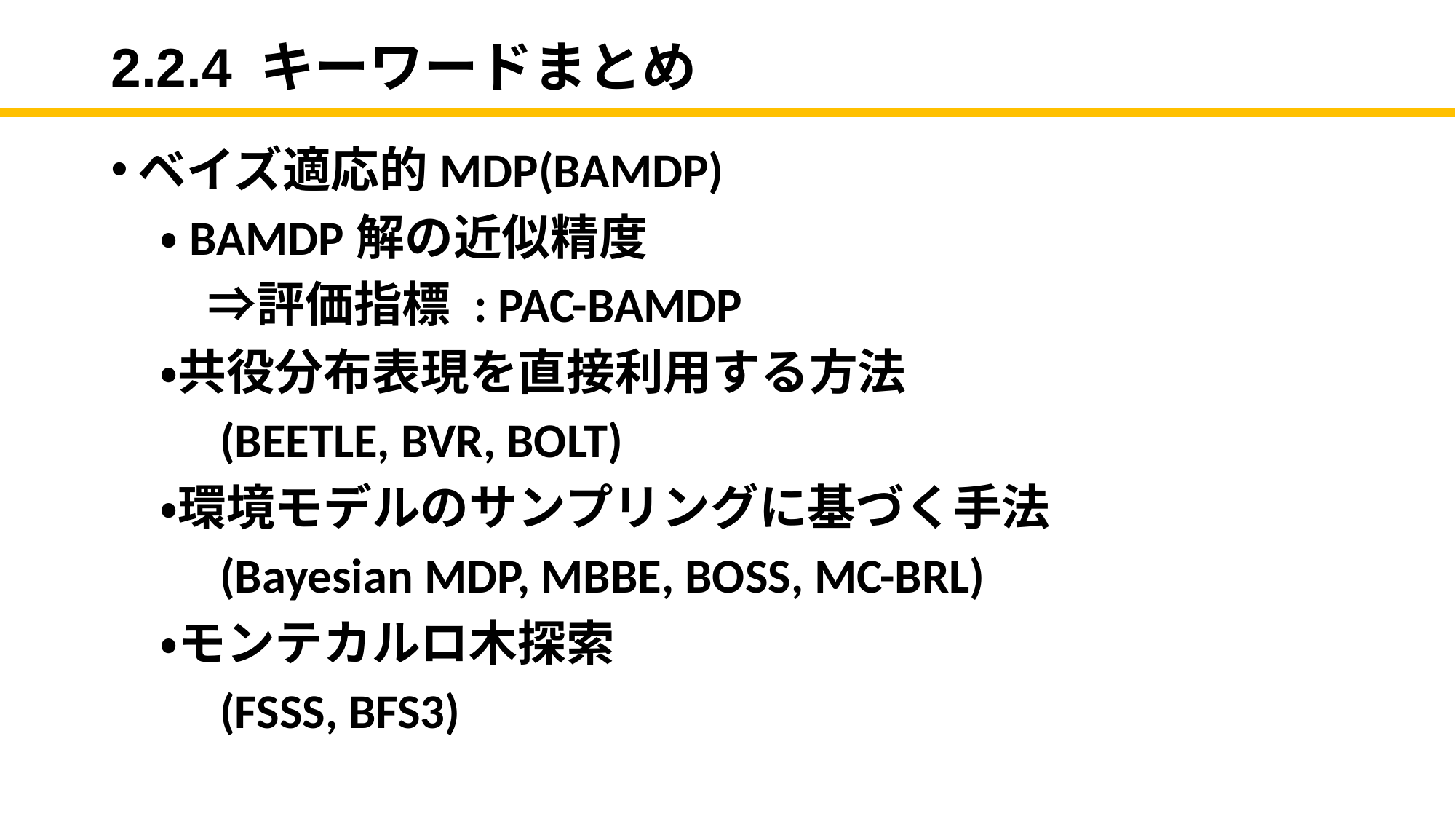

# 2.2.4 キーワードまとめ
ベイズ適応的MDP(BAMDP)
　・BAMDP解の近似精度
　　⇒評価指標 : PAC-BAMDP
　・共役分布表現を直接利用する方法
　　(BEETLE, BVR, BOLT)
　・環境モデルのサンプリングに基づく手法
　　(Bayesian MDP, MBBE, BOSS, MC-BRL)
　・モンテカルロ木探索
　　(FSSS, BFS3)